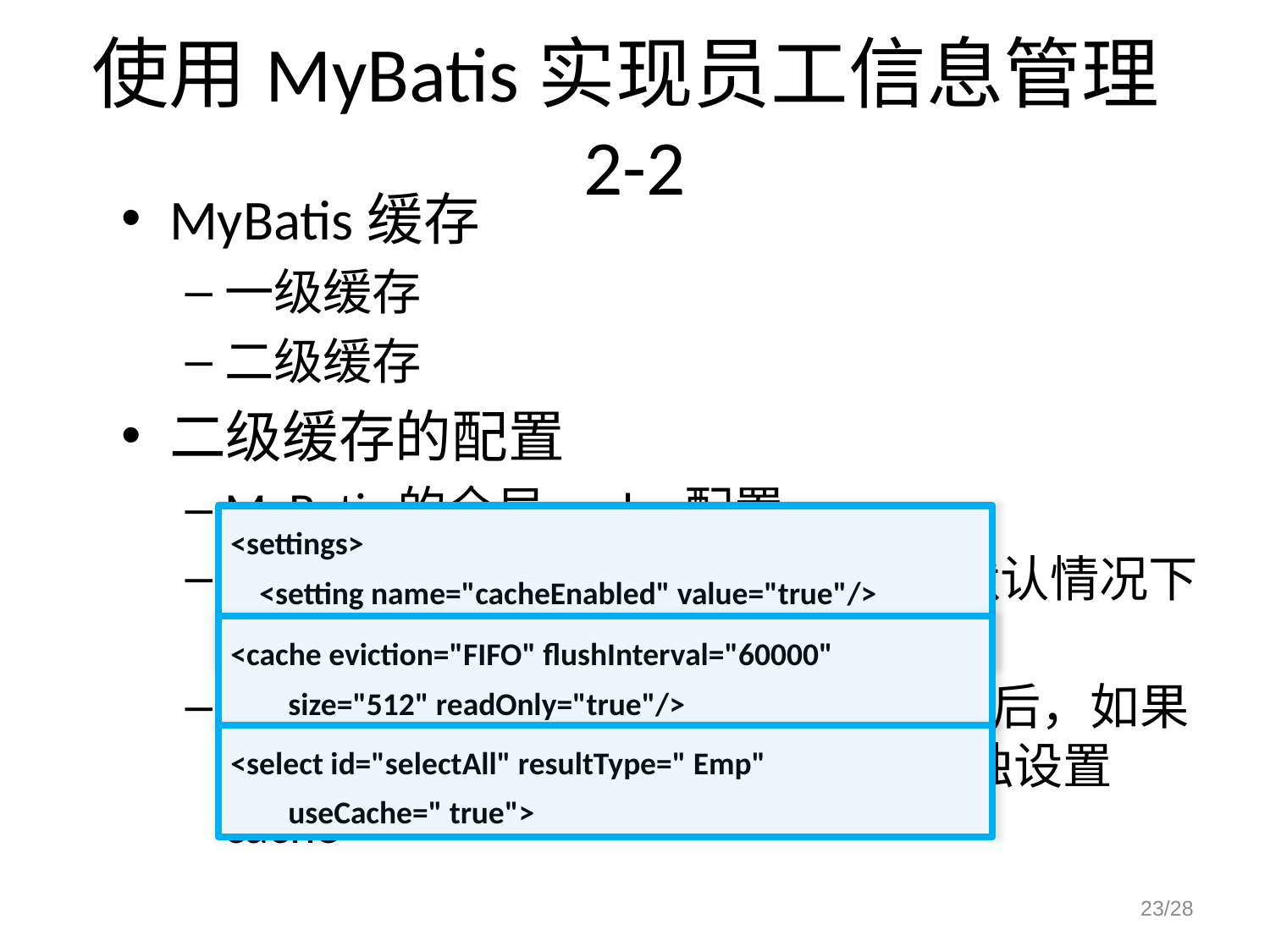

# 使用MyBatis实现员工信息管理2-2
MyBatis缓存
一级缓存
二级缓存
二级缓存的配置
MyBatis的全局cache配置
在Mapper XML文件中设置缓存，默认情况下是没有开启缓存的
在Mapper XML文件配置支持cache后，如果需要对个别查询进行调整，可以单独设置cache

<settings>
    <setting name="cacheEnabled" value="true"/>
</settings>
<cache eviction="FIFO" flushInterval="60000"
        size="512" readOnly="true"/>
<select id="selectAll" resultType=" Emp"
        useCache=" true">
23/28